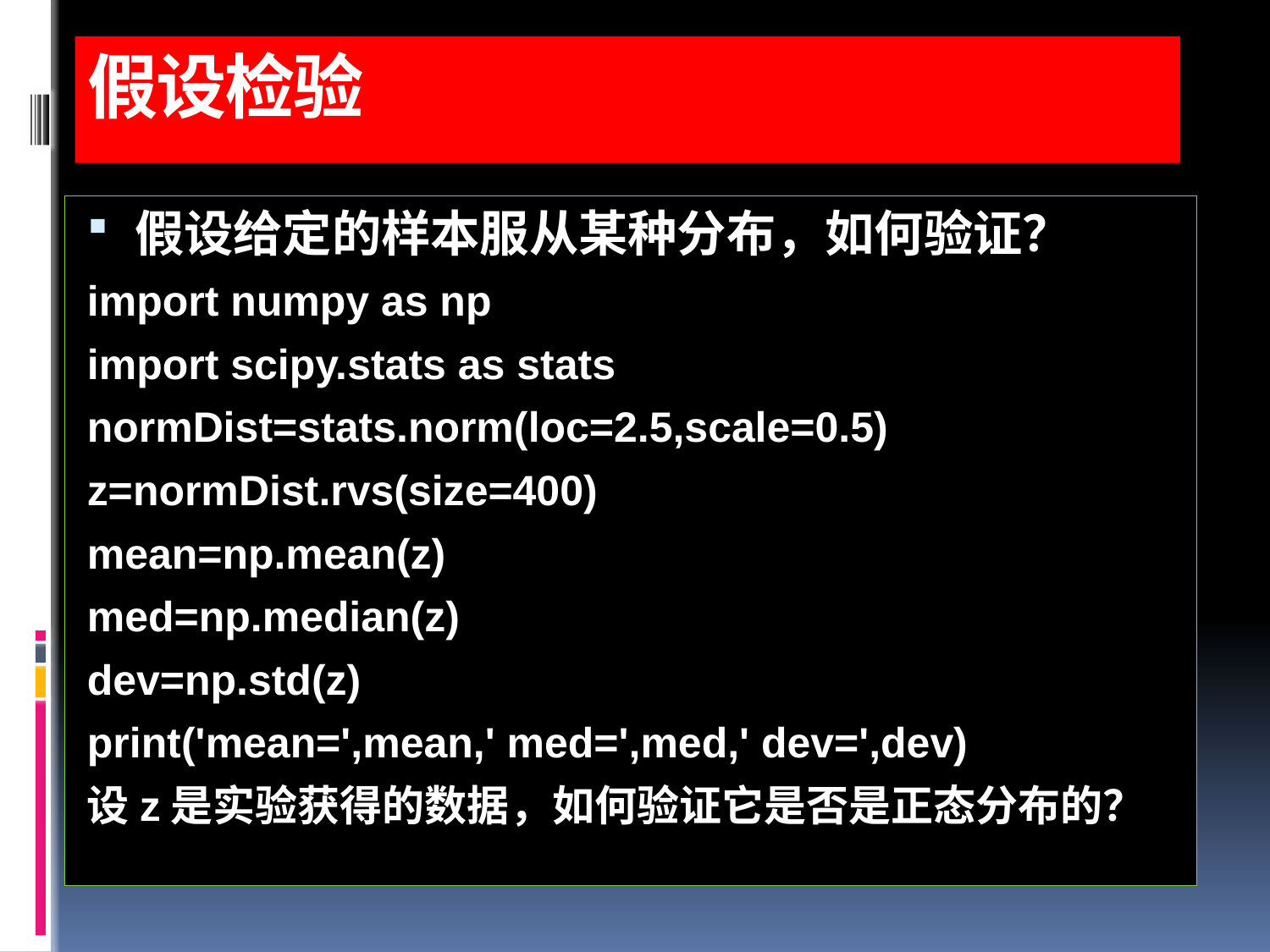

# 假设检验
假设给定的样本服从某种分布，如何验证？
import numpy as np
import scipy.stats as stats
normDist=stats.norm(loc=2.5,scale=0.5)
z=normDist.rvs(size=400)
mean=np.mean(z)
med=np.median(z)
dev=np.std(z)
print('mean=',mean,' med=',med,' dev=',dev)
设z是实验获得的数据，如何验证它是否是正态分布的？